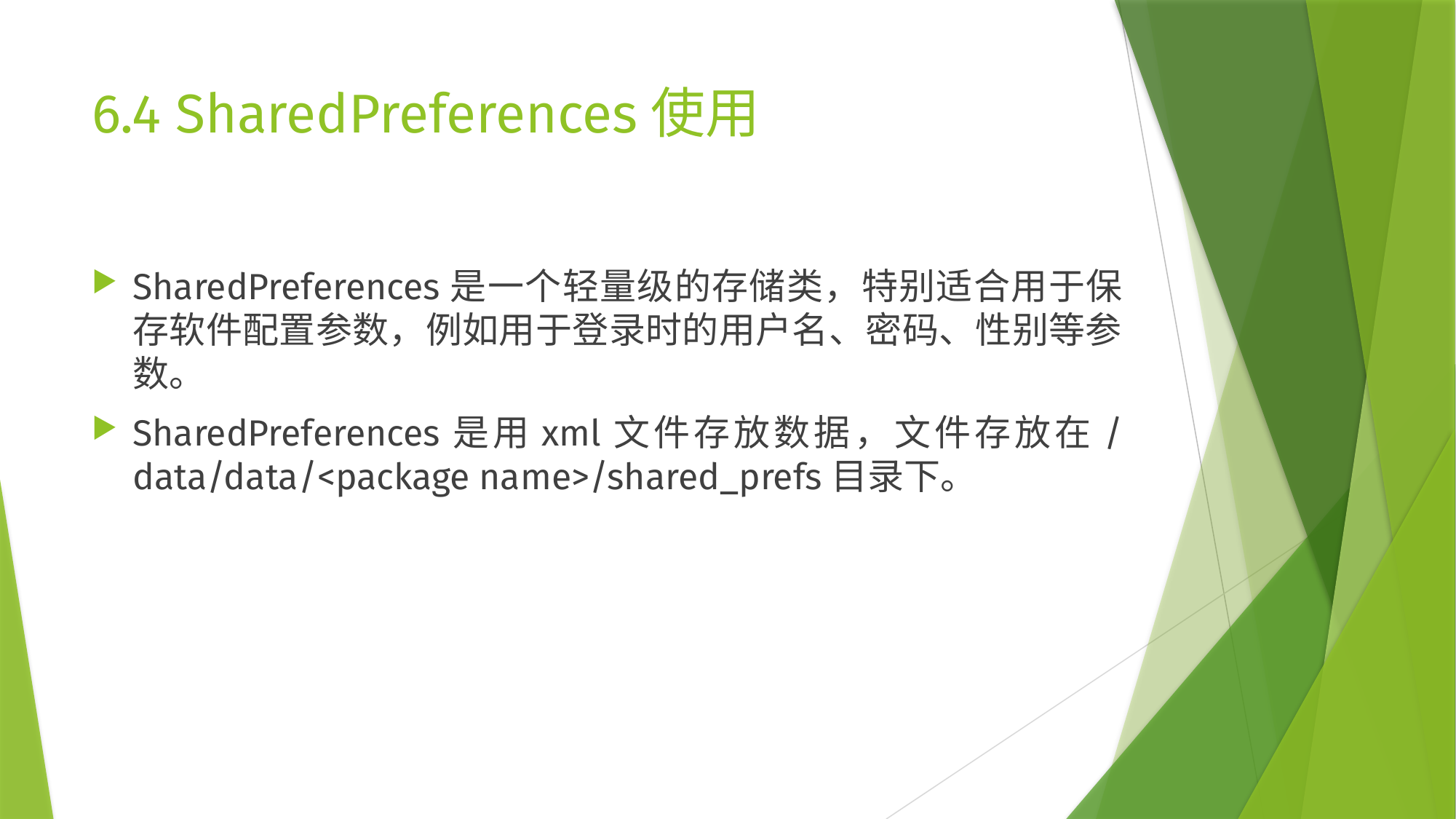

# 6.4 SharedPreferences使用
SharedPreferences是一个轻量级的存储类，特别适合用于保存软件配置参数，例如用于登录时的用户名、密码、性别等参数。
SharedPreferences是用xml文件存放数据，文件存放在/data/data/<package name>/shared_prefs目录下。